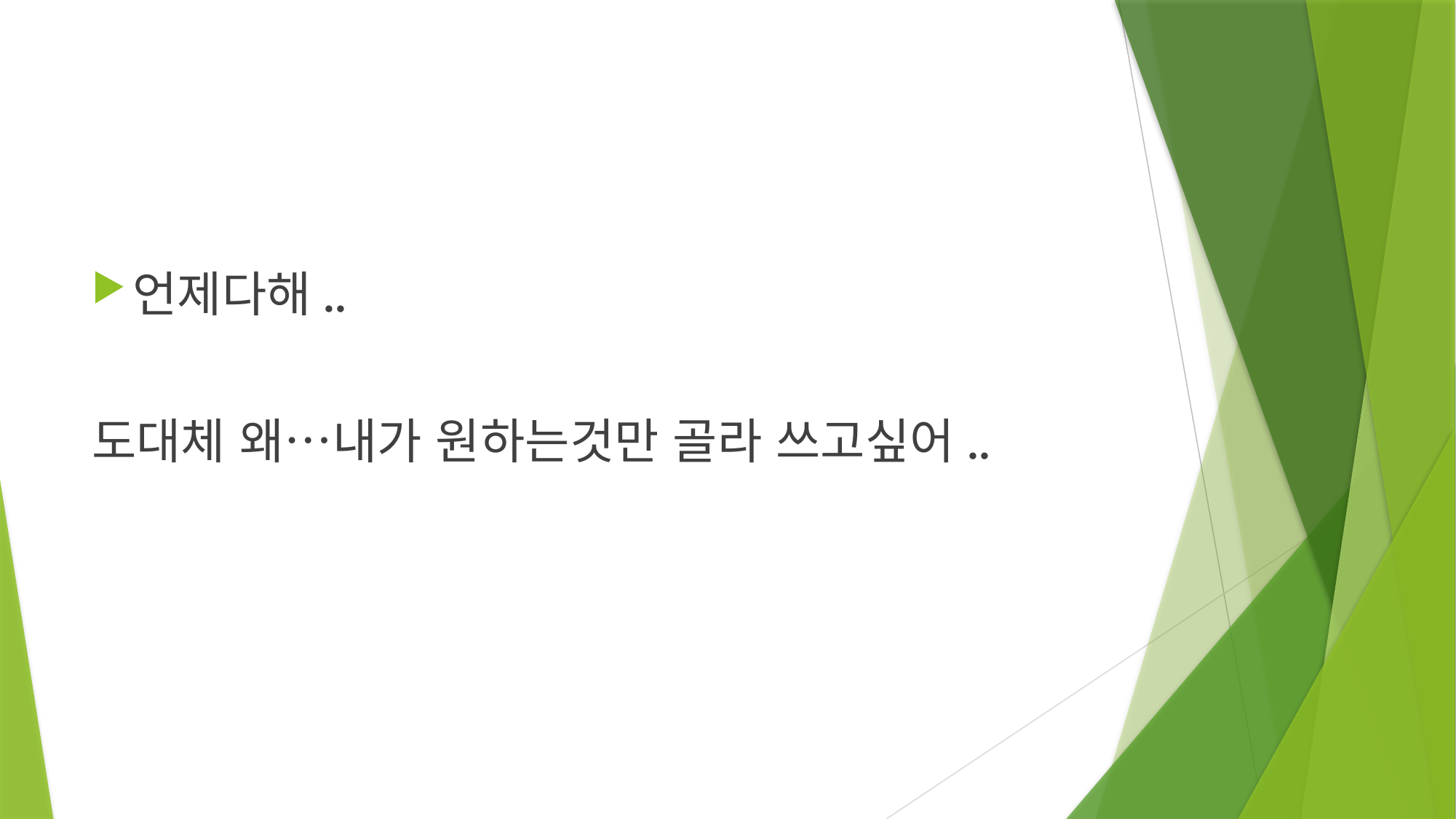

#
언제다해..

도대체 왜…내가 원하는것만 골라 쓰고싶어..